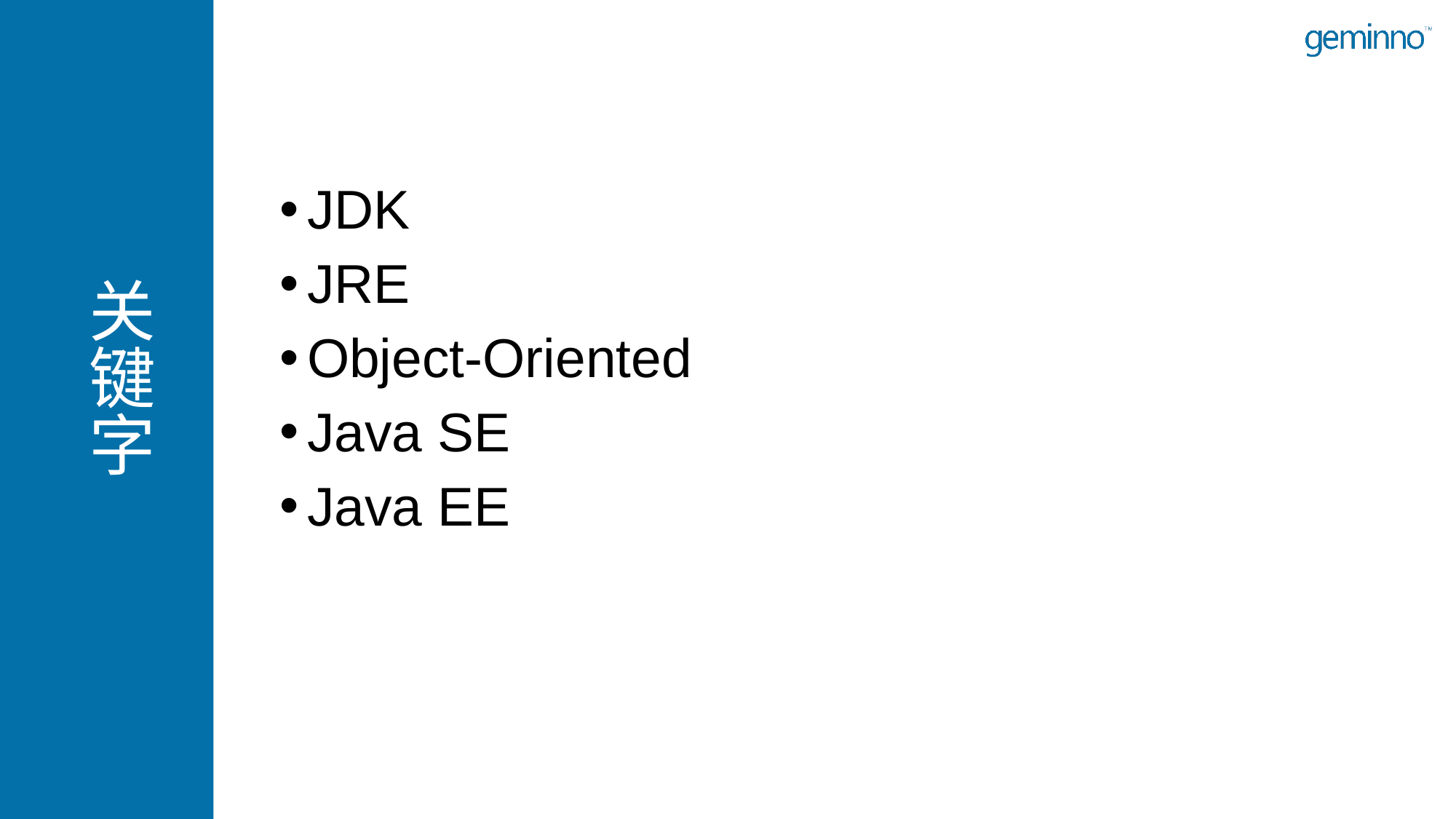

# 关键字
JDK
JRE
Object-Oriented
Java SE
Java EE